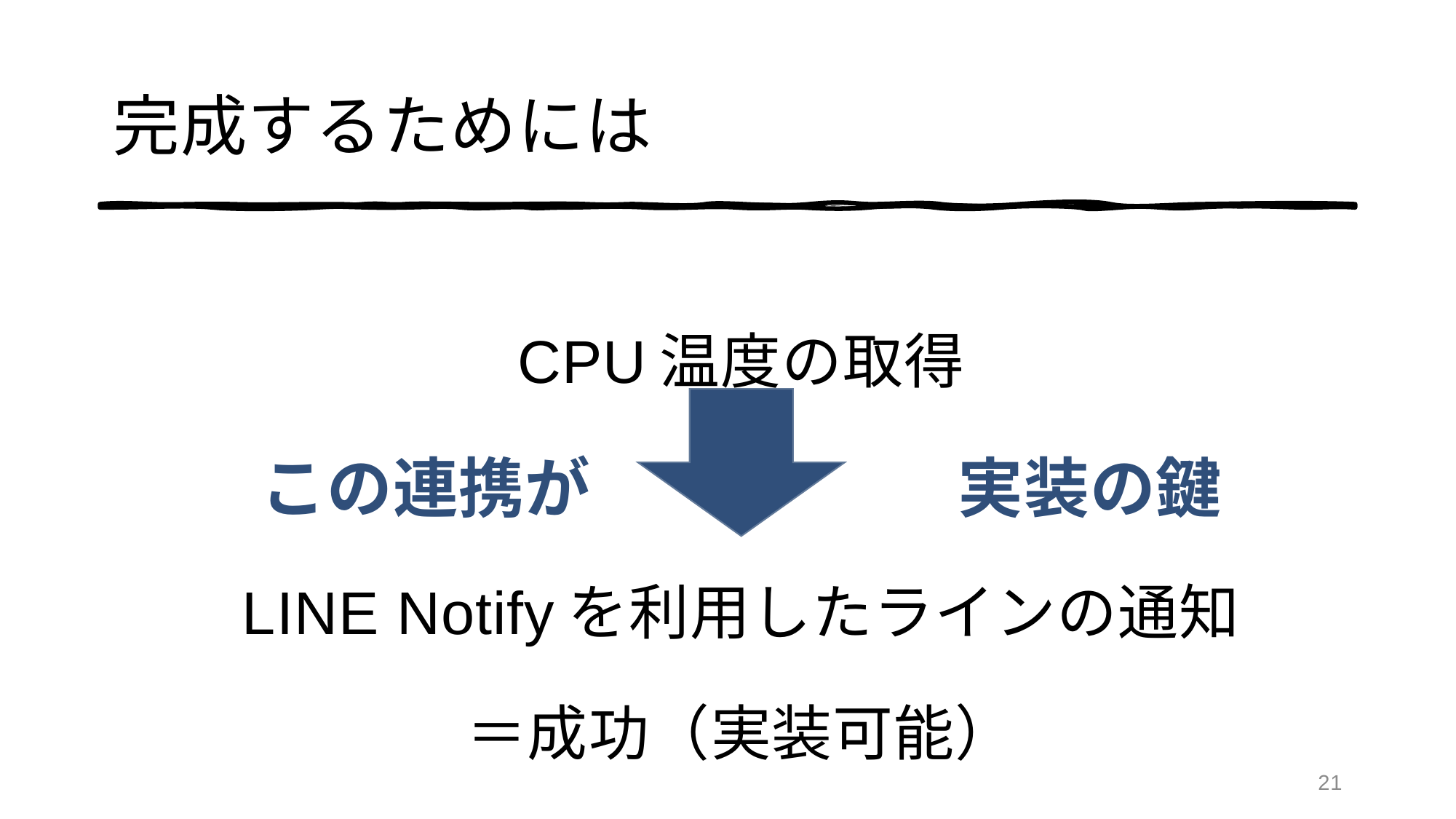

# 完成するためには
CPU温度の取得
この連携が　　　　　　実装の鍵
LINE Notifyを利用したラインの通知
＝成功（実装可能）

21